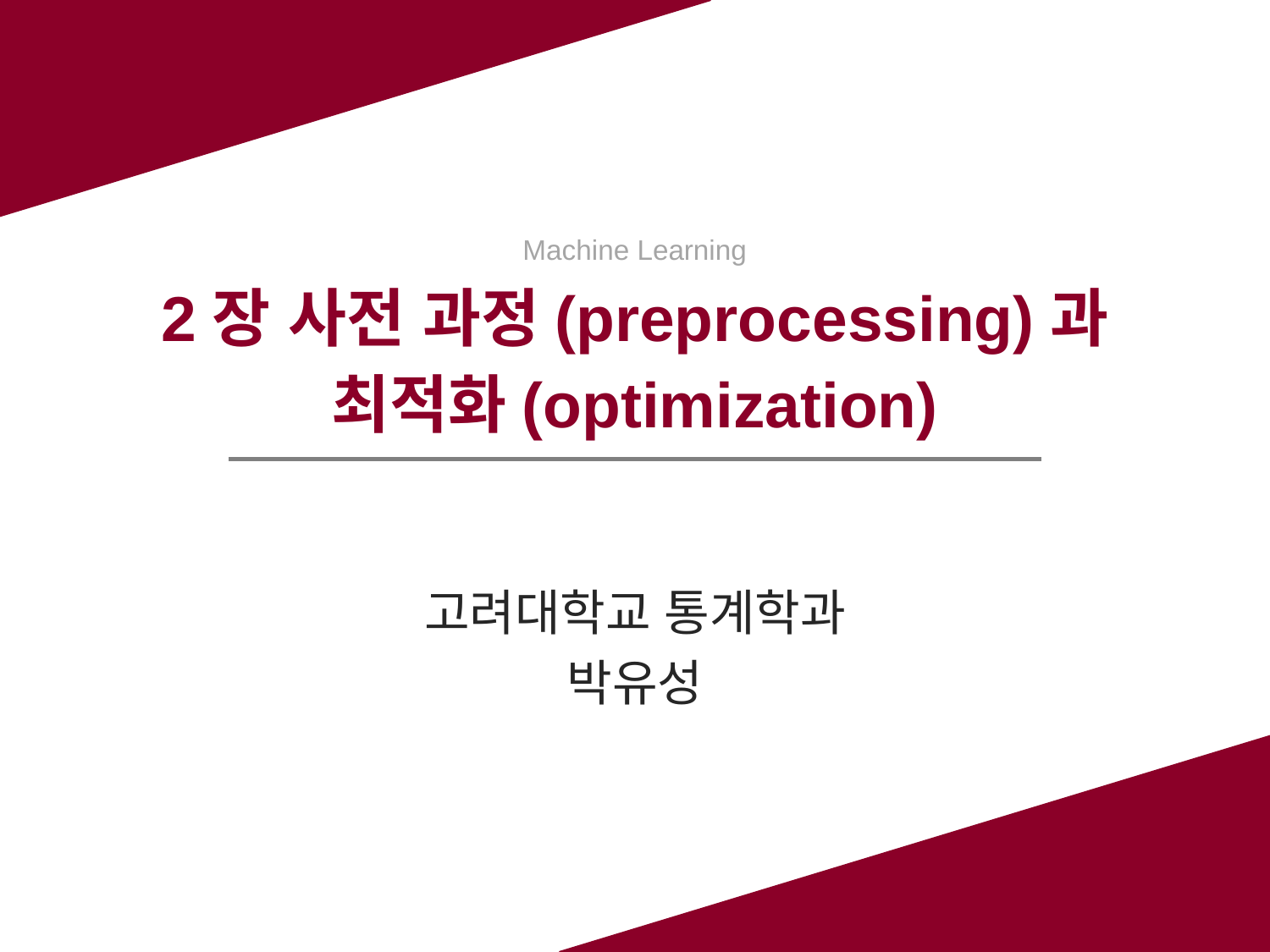

2장 사전 과정(preprocessing)과
최적화(optimization)
고려대학교 통계학과
박유성